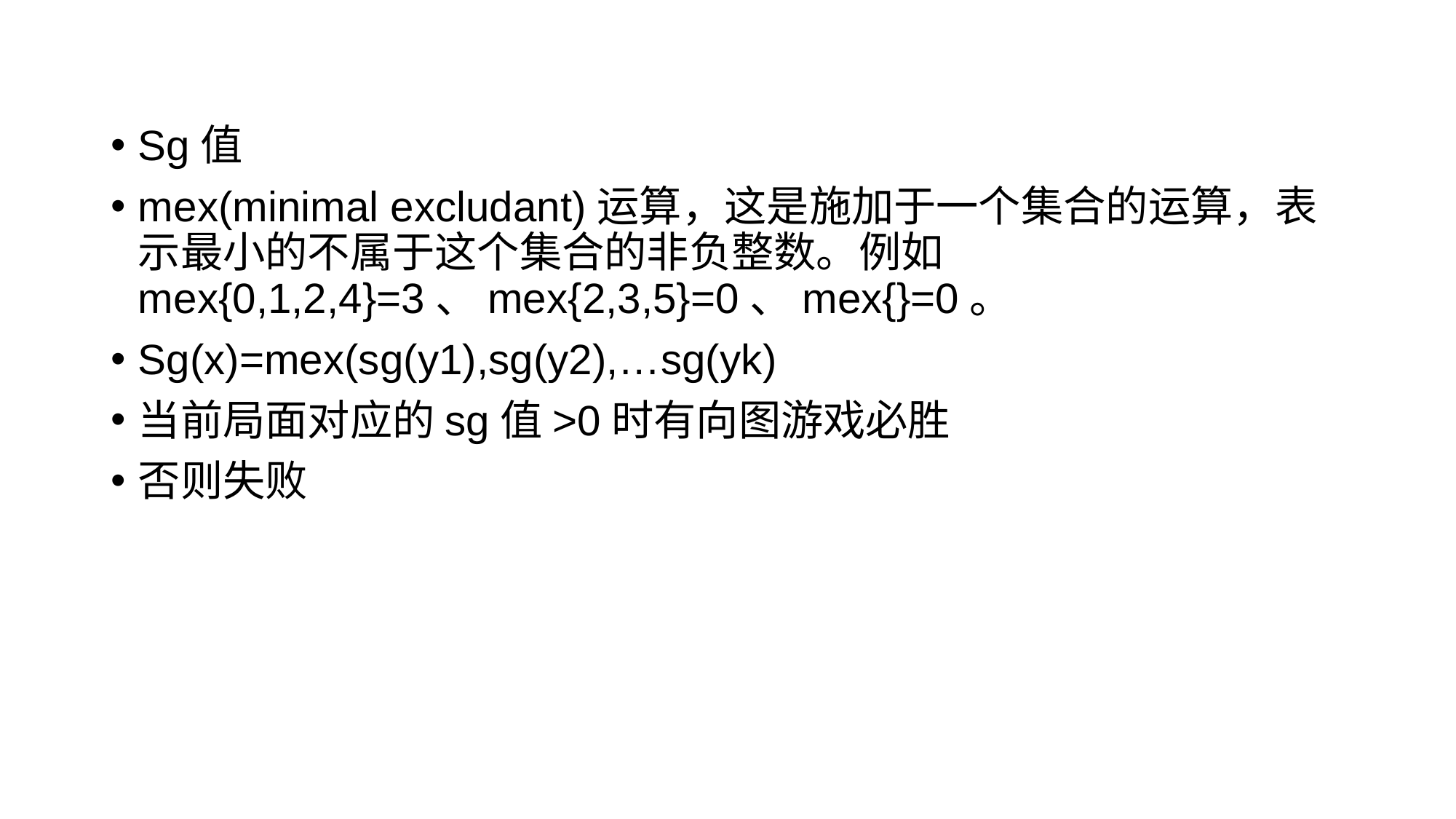

Sg值
mex(minimal excludant)运算，这是施加于一个集合的运算，表示最小的不属于这个集合的非负整数。例如mex{0,1,2,4}=3、mex{2,3,5}=0、mex{}=0。
Sg(x)=mex(sg(y1),sg(y2),…sg(yk)
当前局面对应的sg值>0时有向图游戏必胜
否则失败